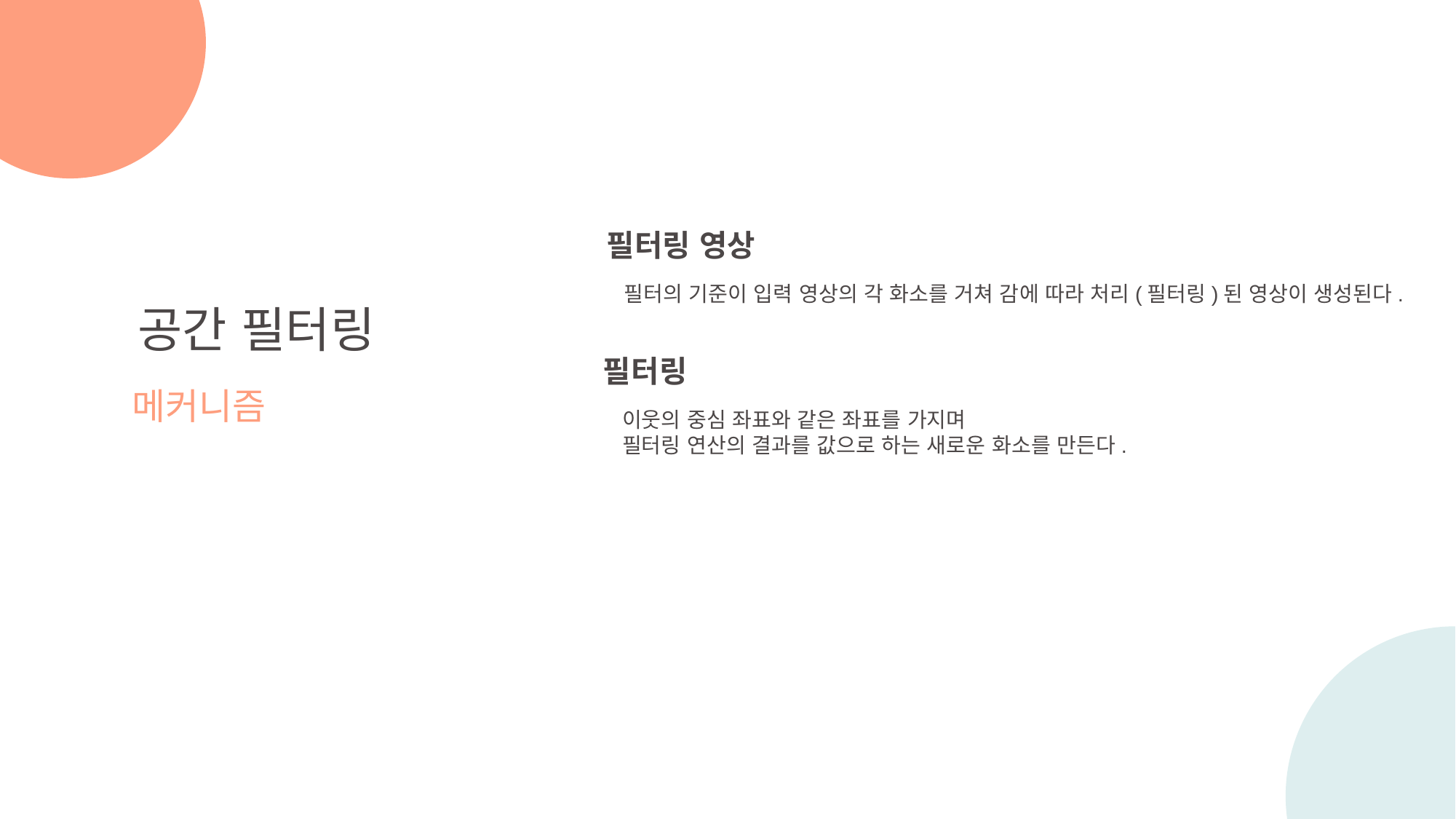

필터링 영상
필터의 기준이 입력 영상의 각 화소를 거쳐 감에 따라 처리(필터링)된 영상이 생성된다.
공간 필터링
메커니즘
필터링
이웃의 중심 좌표와 같은 좌표를 가지며
필터링 연산의 결과를 값으로 하는 새로운 화소를 만든다.